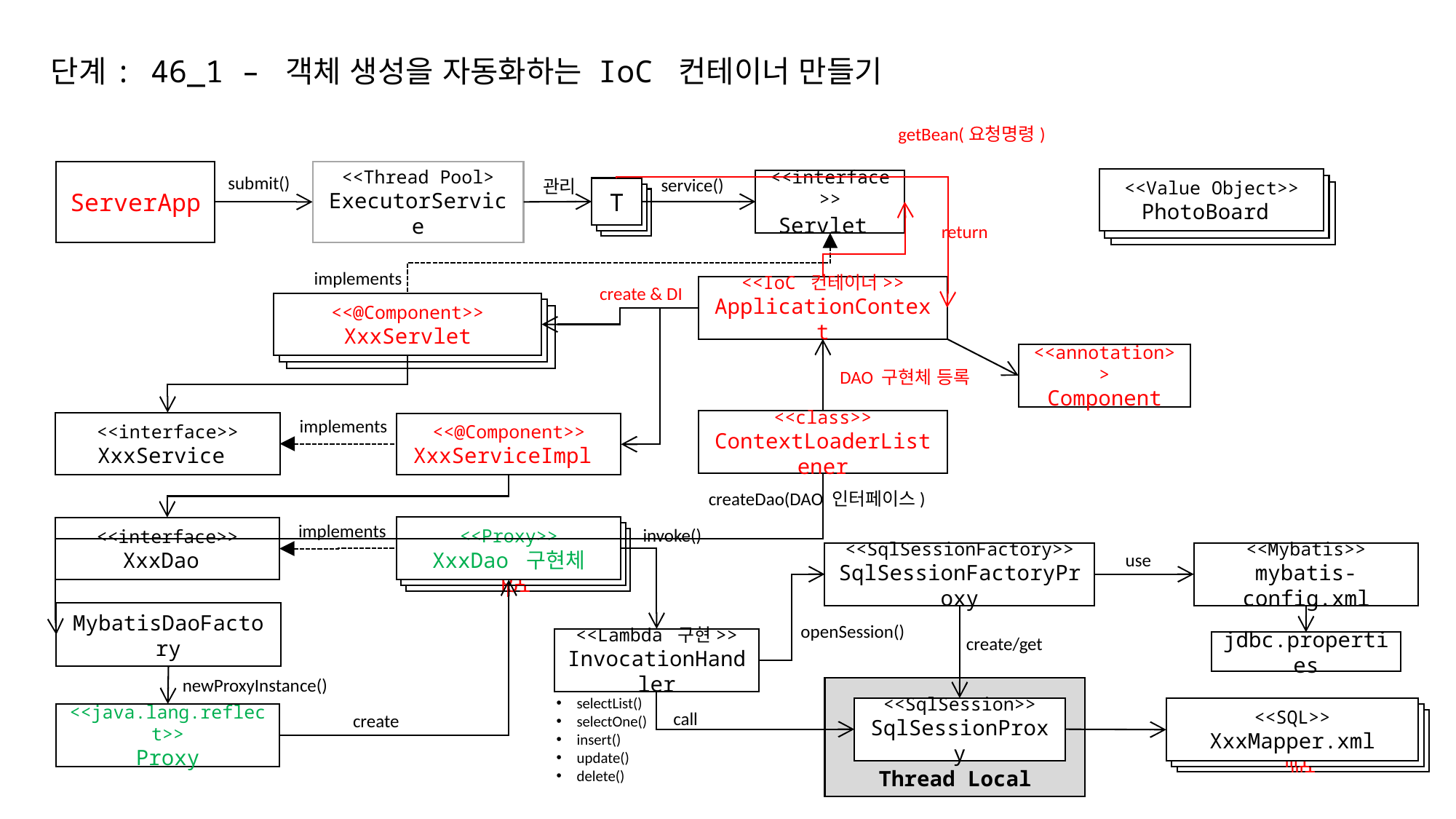

단계: 46_1 – 객체 생성을 자동화하는 IoC 컨테이너 만들기
getBean(요청명령)
ServerApp
<<Thread Pool>
ExecutorService
submit()
service()
<<Value Object>>
PhotoBoard
관리
<<interface>>
Servlet
<<Value Object>>
PhotoFile
T
T
T
<<Value Object>>
PhotoFile
return
implements
<<IoC 컨테이너>>
ApplicationContext
create & DI
<<@Component>>
XxxServlet
PhotoBoardListServlet
PhotoBoardListServlet
<<annotation>>
Component
DAO 구현체 등록
implements
<<class>>
ContextLoaderListener
<<interface>>
XxxService
<<@Component>>
XxxServiceImpl
createDao(DAO 인터페이스)
implements
<<Proxy>>
XxxDao 구현체
<<interface>>
XxxDao
invoke()
<<class>>
PhotoBoardDaoImpl
<<class>>
PhotoBoardDaoImpl
<<Mybatis>>
mybatis-config.xml
<<SqlSessionFactory>>
SqlSessionFactoryProxy
use
MybatisDaoFactory
openSession()
create/get
<<Lambda 구현>>
InvocationHandler
jdbc.properties
newProxyInstance()
Thread Local
selectList()
selectOne()
insert()
update()
delete()
<<SqlSession>>
SqlSessionProxy
<<SQL>>
XxxMapper.xml
call
<<java.lang.reflect>>
Proxy
create
<<SQL>>
PhotoBoardMapper.xml
<<SQL>>
PhotoBoardMapper.xml